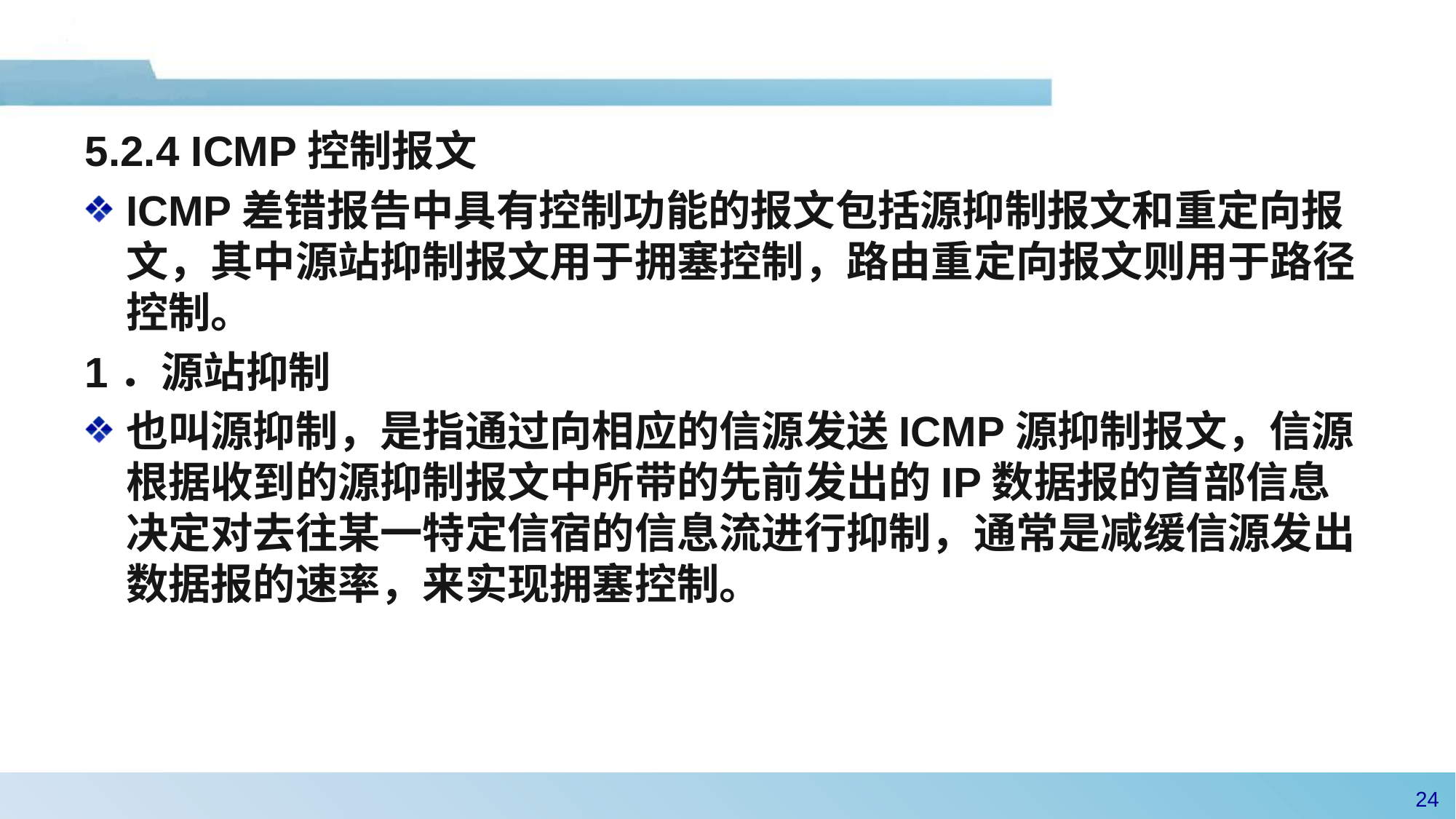

5.2.4 ICMP控制报文
ICMP差错报告中具有控制功能的报文包括源抑制报文和重定向报文，其中源站抑制报文用于拥塞控制，路由重定向报文则用于路径控制。
1．源站抑制
也叫源抑制，是指通过向相应的信源发送ICMP源抑制报文，信源根据收到的源抑制报文中所带的先前发出的IP数据报的首部信息决定对去往某一特定信宿的信息流进行抑制，通常是减缓信源发出数据报的速率，来实现拥塞控制。
24